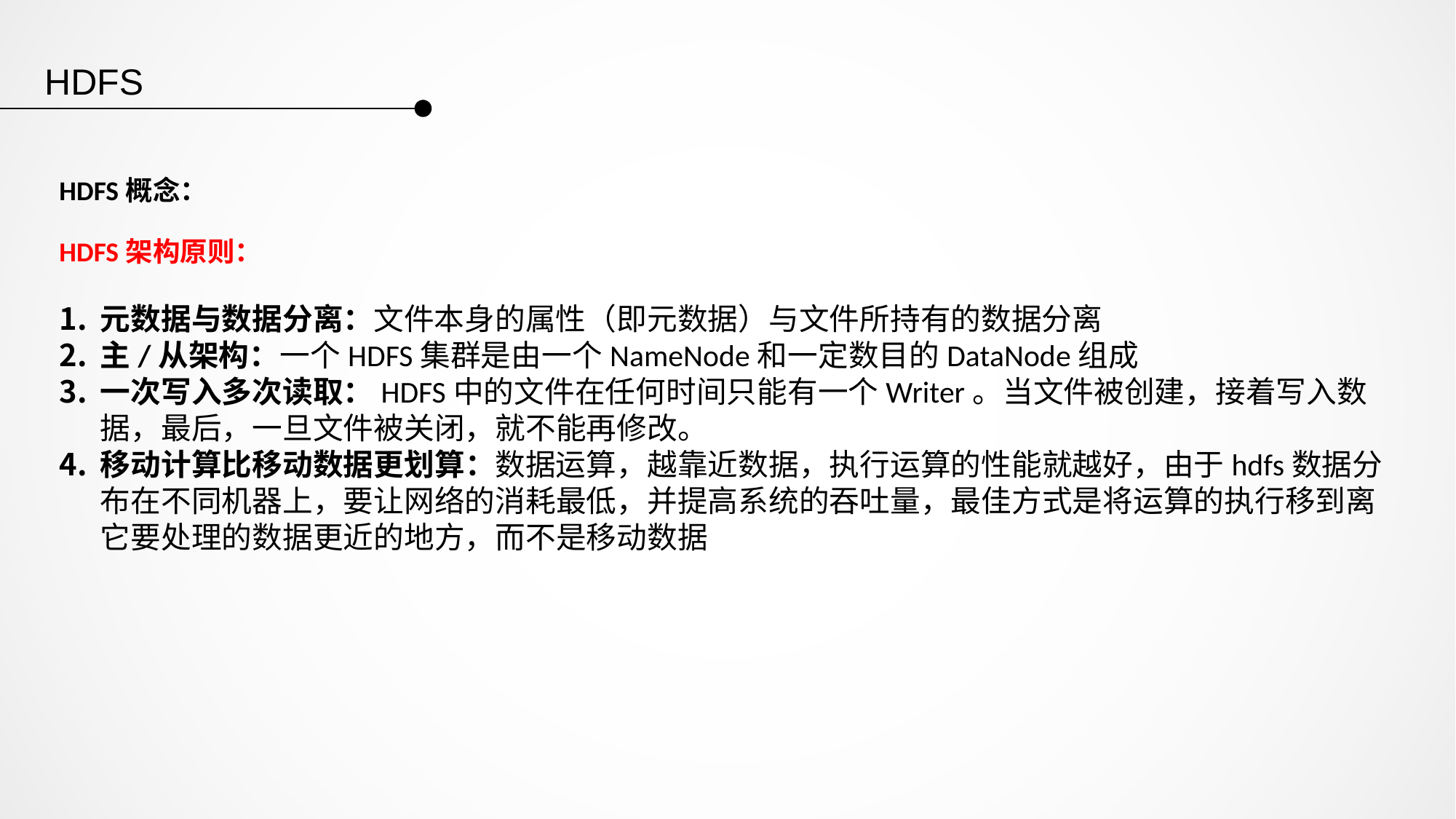

HDFS

HDFS概念：
HDFS架构原则：

元数据与数据分离：文件本身的属性（即元数据）与文件所持有的数据分离
主/从架构：一个HDFS集群是由一个NameNode和一定数目的DataNode组成
一次写入多次读取：HDFS中的文件在任何时间只能有一个Writer。当文件被创建，接着写入数据，最后，一旦文件被关闭，就不能再修改。
移动计算比移动数据更划算：数据运算，越靠近数据，执行运算的性能就越好，由于hdfs数据分布在不同机器上，要让网络的消耗最低，并提高系统的吞吐量，最佳方式是将运算的执行移到离它要处理的数据更近的地方，而不是移动数据